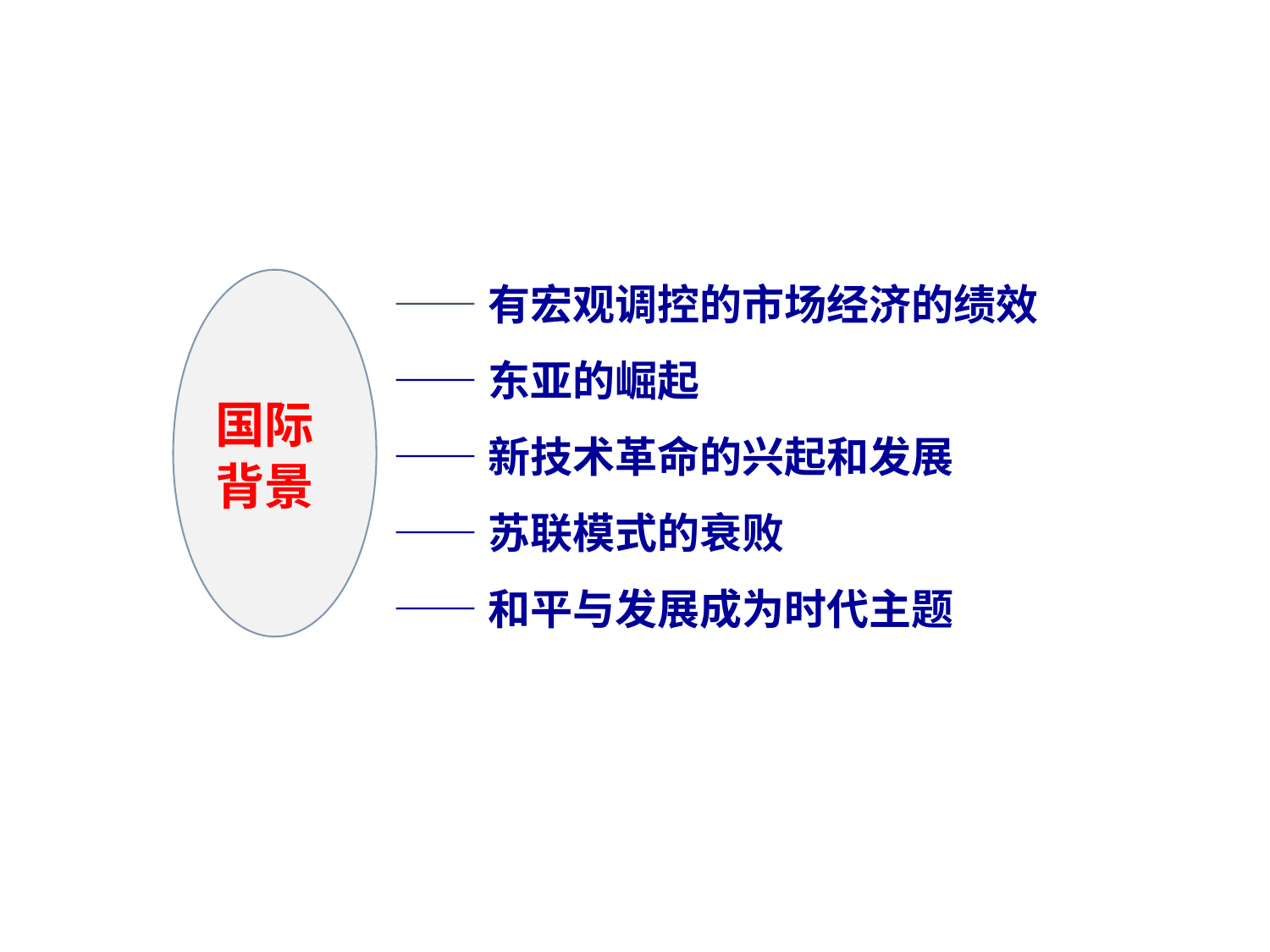

——有宏观调控的市场经济的绩效
——东亚的崛起
——新技术革命的兴起和发展
——苏联模式的衰败
——和平与发展成为时代主题
国际
背景